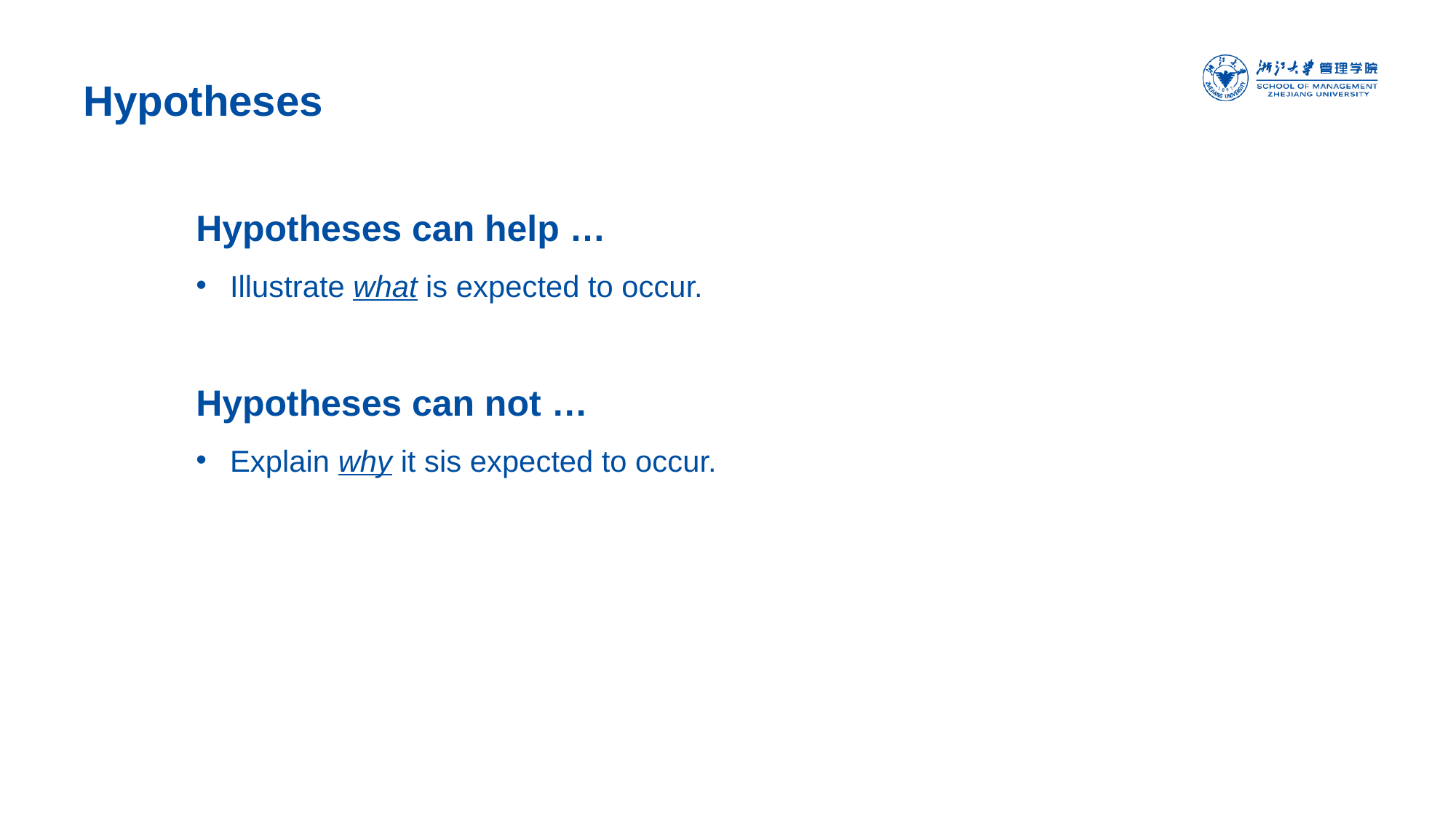

Hypotheses
自由版式
内容
Hypotheses can help …
Illustrate what is expected to occur.

Hypotheses can not …
Explain why it sis expected to occur.